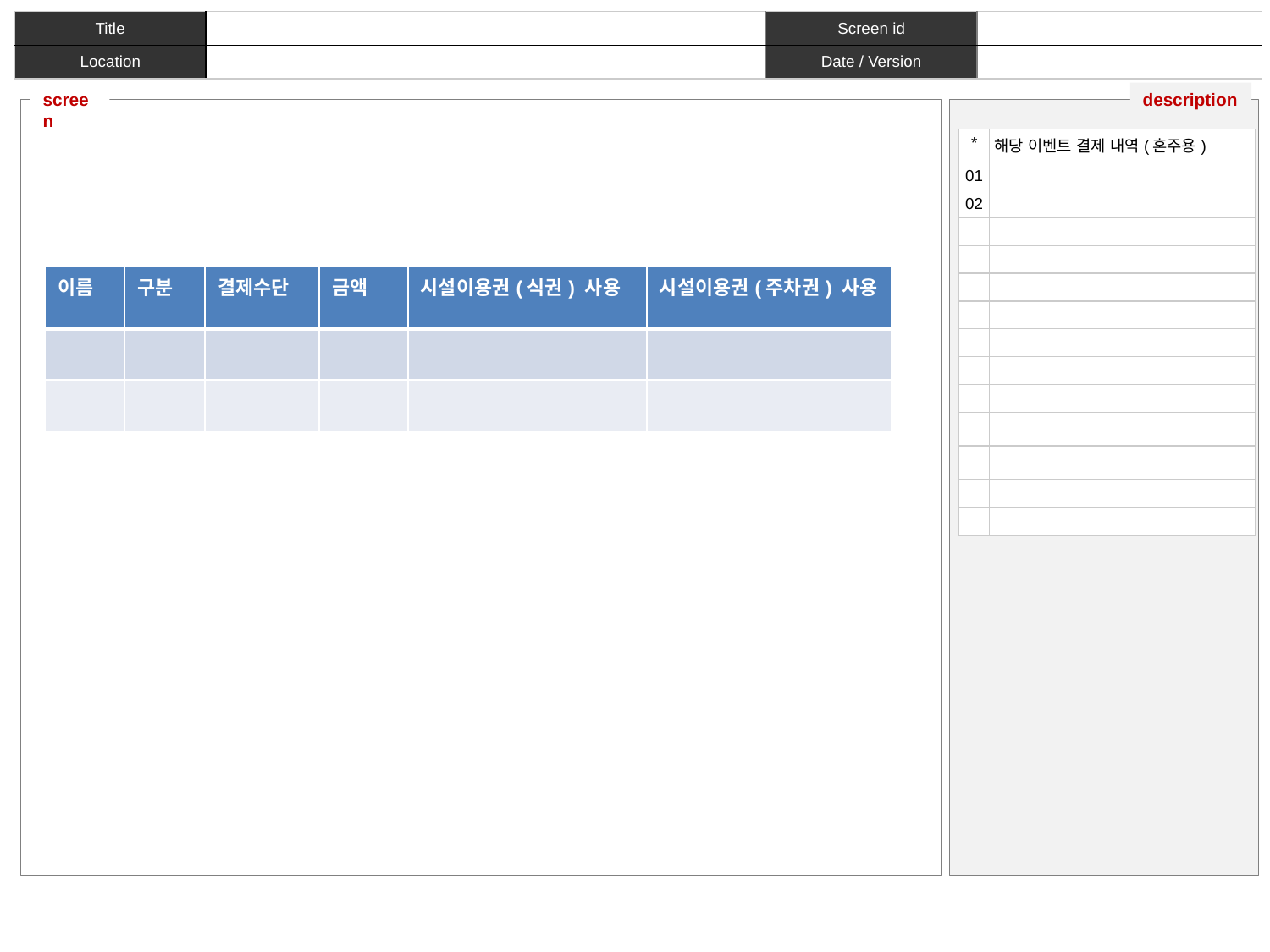

| \* | 해당 이벤트 결제 내역(혼주용) |
| --- | --- |
| 01 |  |
| 02 |  |
|  |  |
|  |  |
|  |  |
|  |  |
|  |  |
|  |  |
|  |  |
|  |  |
|  |  |
|  |  |
|  |  |
| 이름 | 구분 | 결제수단 | 금액 | 시설이용권(식권) 사용 | 시설이용권(주차권) 사용 |
| --- | --- | --- | --- | --- | --- |
|  |  |  |  |  |  |
|  |  |  |  |  |  |